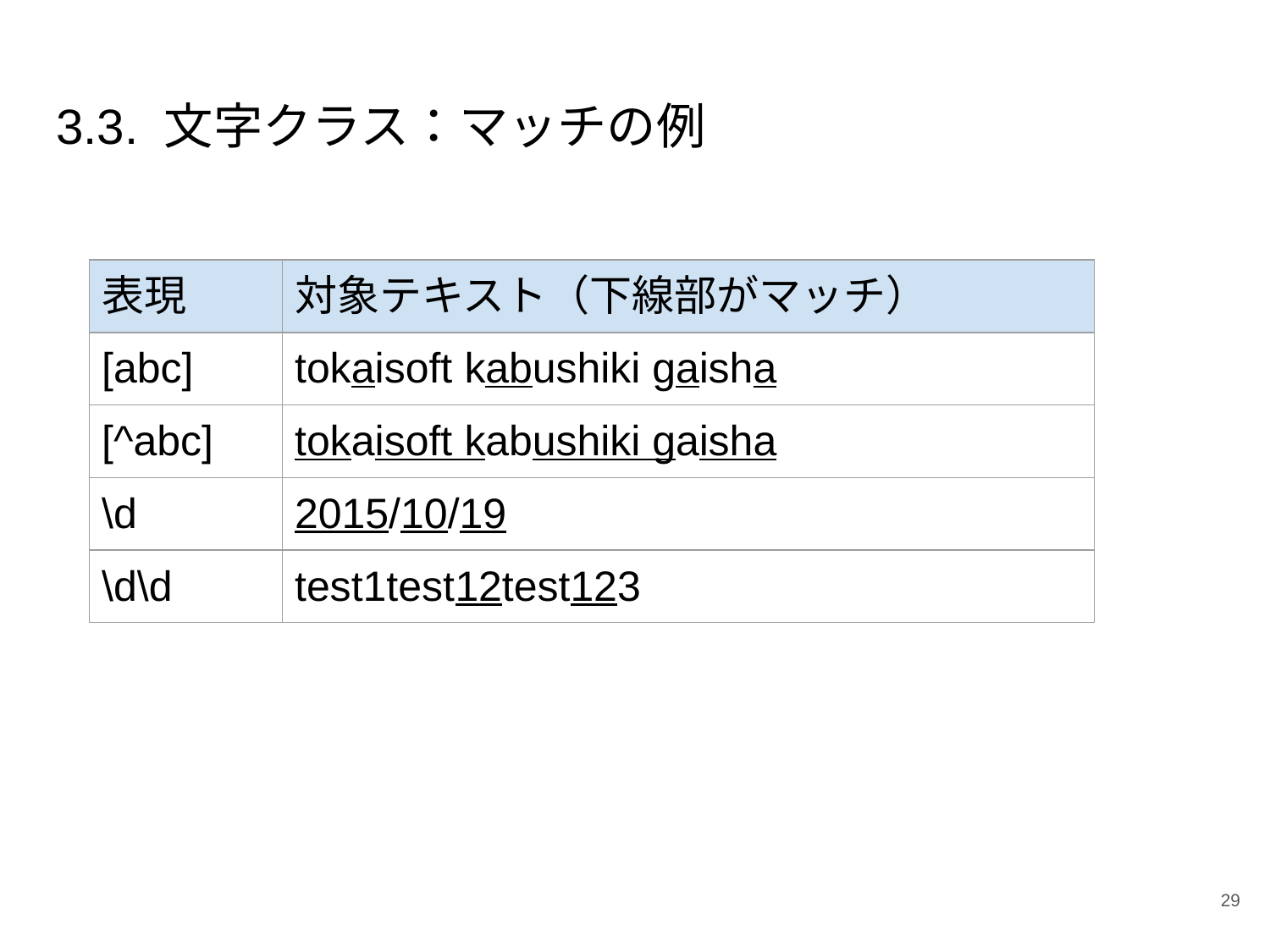

# 3.3. 文字クラス：マッチの例
| 表現 | 対象テキスト（下線部がマッチ） |
| --- | --- |
| [abc] | tokaisoft kabushiki gaisha |
| [^abc] | tokaisoft kabushiki gaisha |
| \d | 2015/10/19 |
| \d\d | test1test12test123 |
29